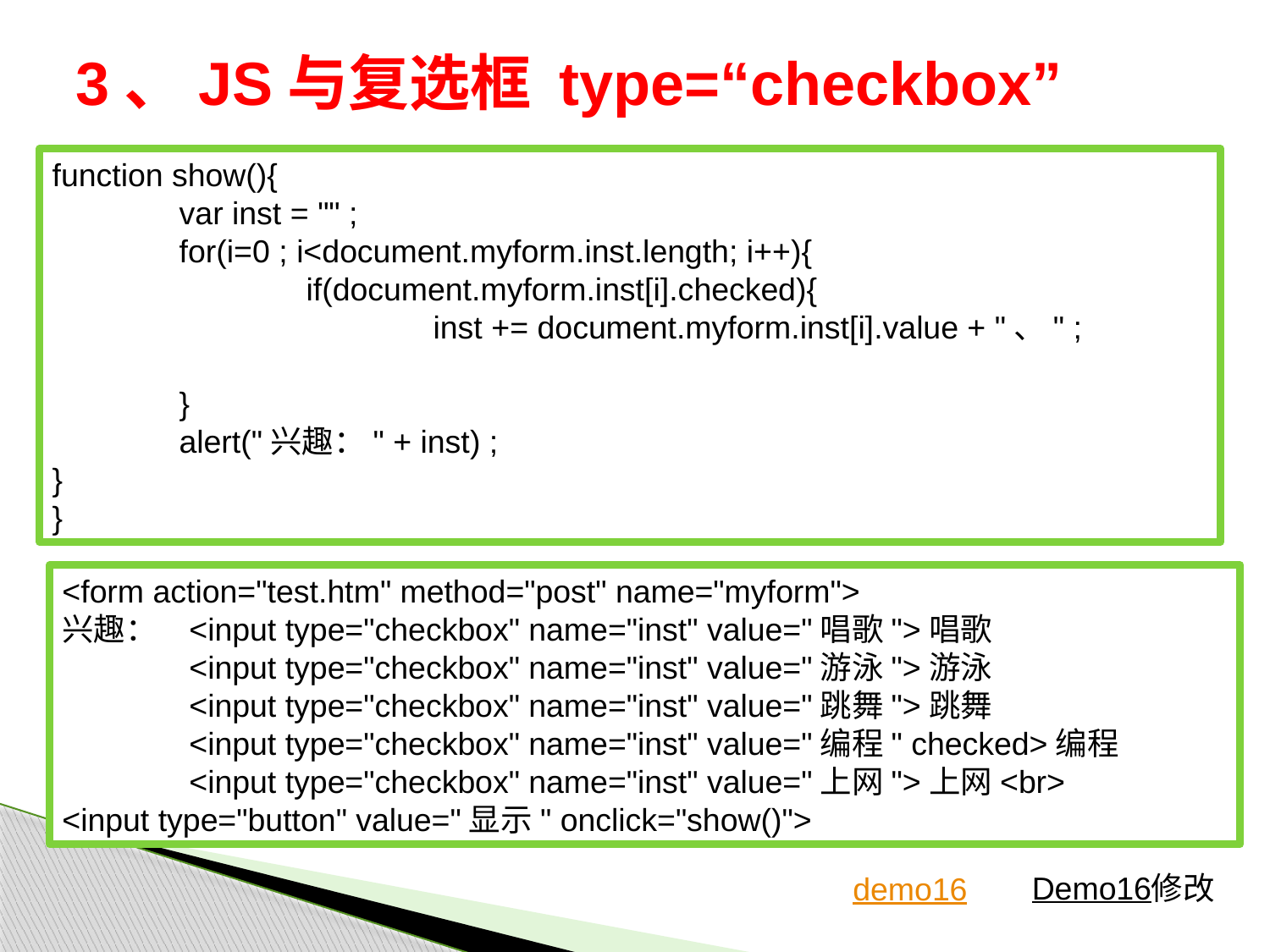

# 3、JS与复选框 type=“checkbox”
function show(){
	var inst = "" ;
	for(i=0 ; i<document.myform.inst.length; i++){
		if(document.myform.inst[i].checked){
			inst += document.myform.inst[i].value + "、" ;

	}
	alert("兴趣：" + inst) ;
}
}

<form action="test.htm" method="post" name="myform">
兴趣：	<input type="checkbox" name="inst" value="唱歌">唱歌
	<input type="checkbox" name="inst" value="游泳">游泳
	<input type="checkbox" name="inst" value="跳舞">跳舞
	<input type="checkbox" name="inst" value="编程" checked>编程
	<input type="checkbox" name="inst" value="上网">上网<br>
<input type="button" value="显示" onclick="show()">
demo15
Demo16修改
demo16